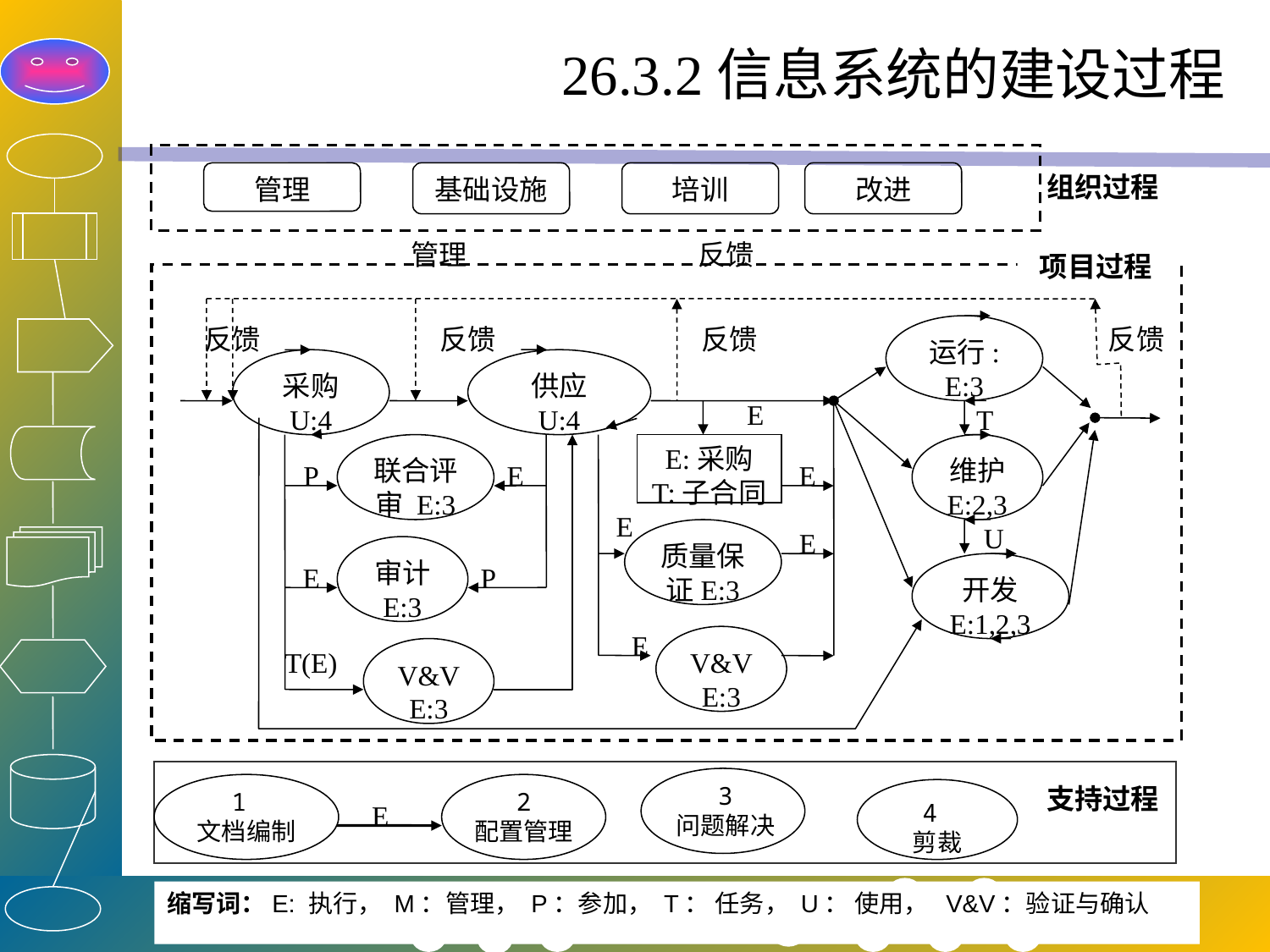

# 26.3.2信息系统的建设过程

管理
基础设施
培训
改进
组织过程
管理

反馈
项目过程

反馈
反馈
反馈
运行:
E:3
反馈

采购
U:4

供应
U:4

E
T

联合评
审 E:3

E:采购
T:子合同
维护
E:2,3

E
P
E

E
U
E

质量保
证E:3

审计
E:3

E
P

开发
E:1,2,3

E
V&V
E:3

T(E)
V&V
E:3

3
问题解决
1
文档编制
2
配置管理
支持过程
4
剪裁
E

缩写词：E: 执行， M：管理， P：参加， T： 任务， U： 使用，  V&V：验证与确认